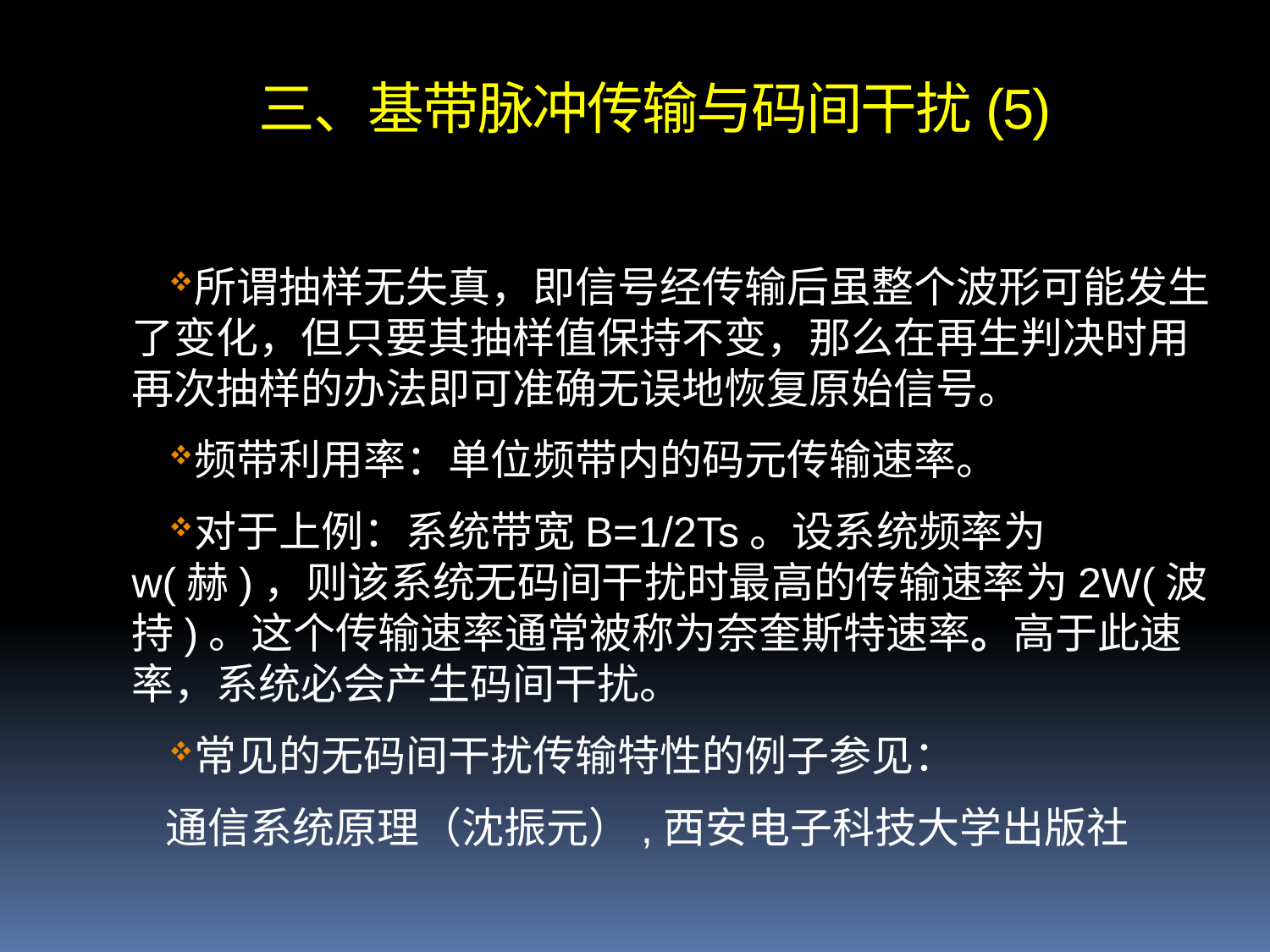

三、基带脉冲传输与码间干扰(5)
所谓抽样无失真，即信号经传输后虽整个波形可能发生了变化，但只要其抽样值保持不变，那么在再生判决时用再次抽样的办法即可准确无误地恢复原始信号。
频带利用率：单位频带内的码元传输速率。
对于上例：系统带宽B=1/2Ts。设系统频率为w(赫)，则该系统无码间干扰时最高的传输速率为2W(波持)。这个传输速率通常被称为奈奎斯特速率。高于此速率，系统必会产生码间干扰。
常见的无码间干扰传输特性的例子参见：
通信系统原理（沈振元）,西安电子科技大学出版社